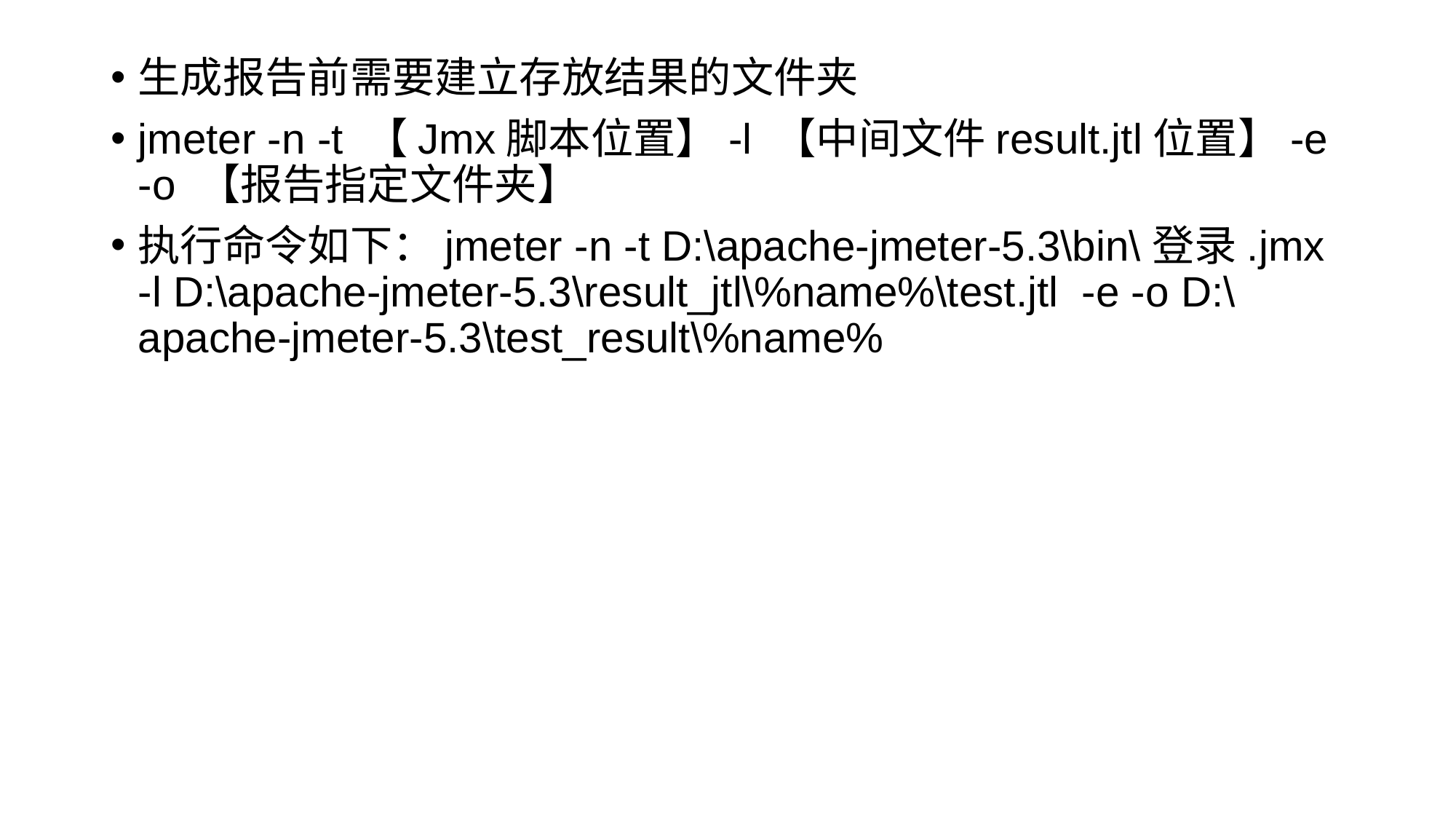

生成报告前需要建立存放结果的文件夹
jmeter -n -t 【Jmx脚本位置】-l 【中间文件result.jtl位置】-e -o 【报告指定文件夹】
执行命令如下：jmeter -n -t D:\apache-jmeter-5.3\bin\登录.jmx -l D:\apache-jmeter-5.3\result_jtl\%name%\test.jtl  -e -o D:\apache-jmeter-5.3\test_result\%name%